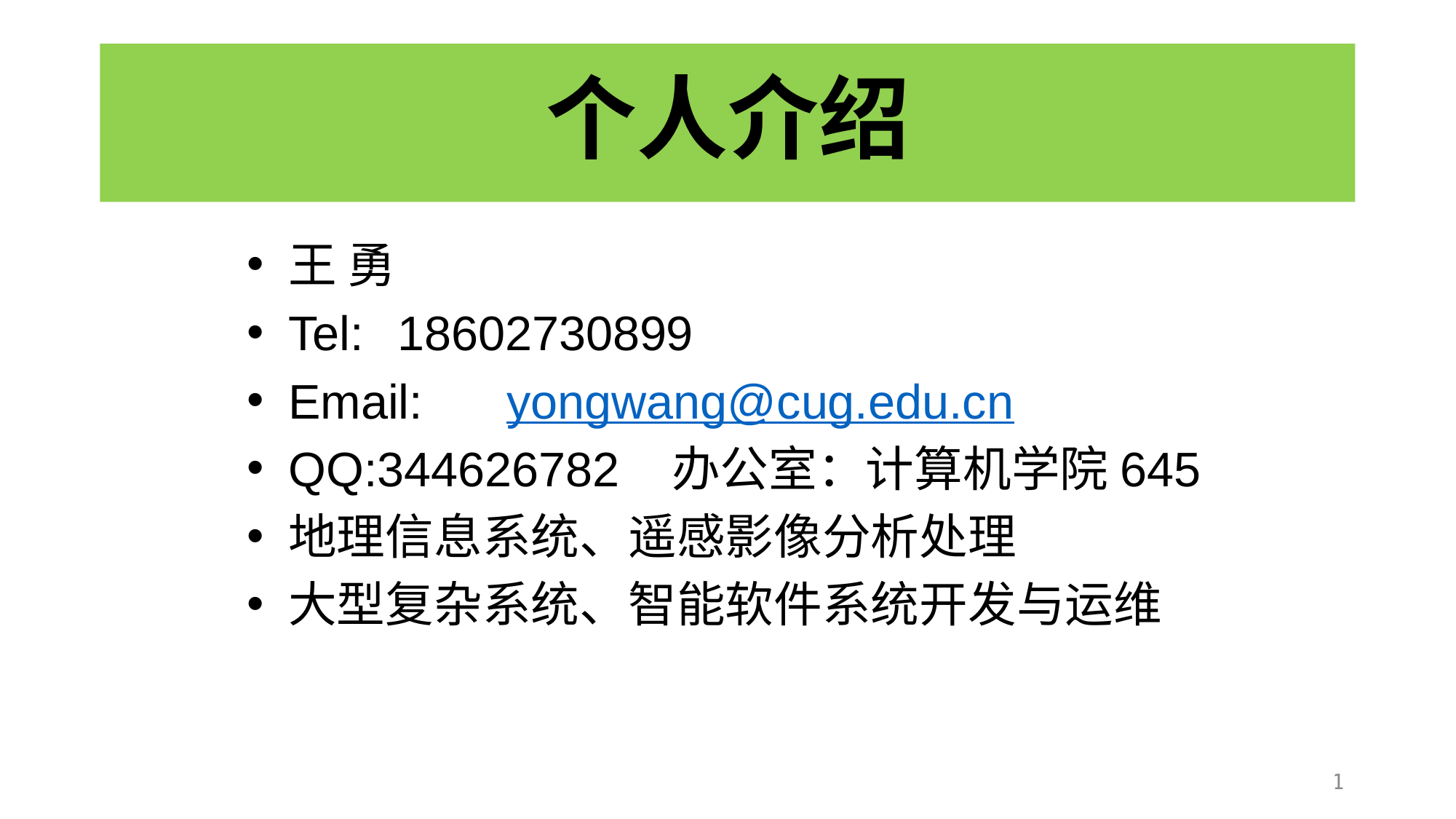

# 个人介绍
王 勇
Tel:	18602730899
Email:	yongwang@cug.edu.cn
QQ:344626782   办公室：计算机学院645
地理信息系统、遥感影像分析处理
大型复杂系统、智能软件系统开发与运维
1